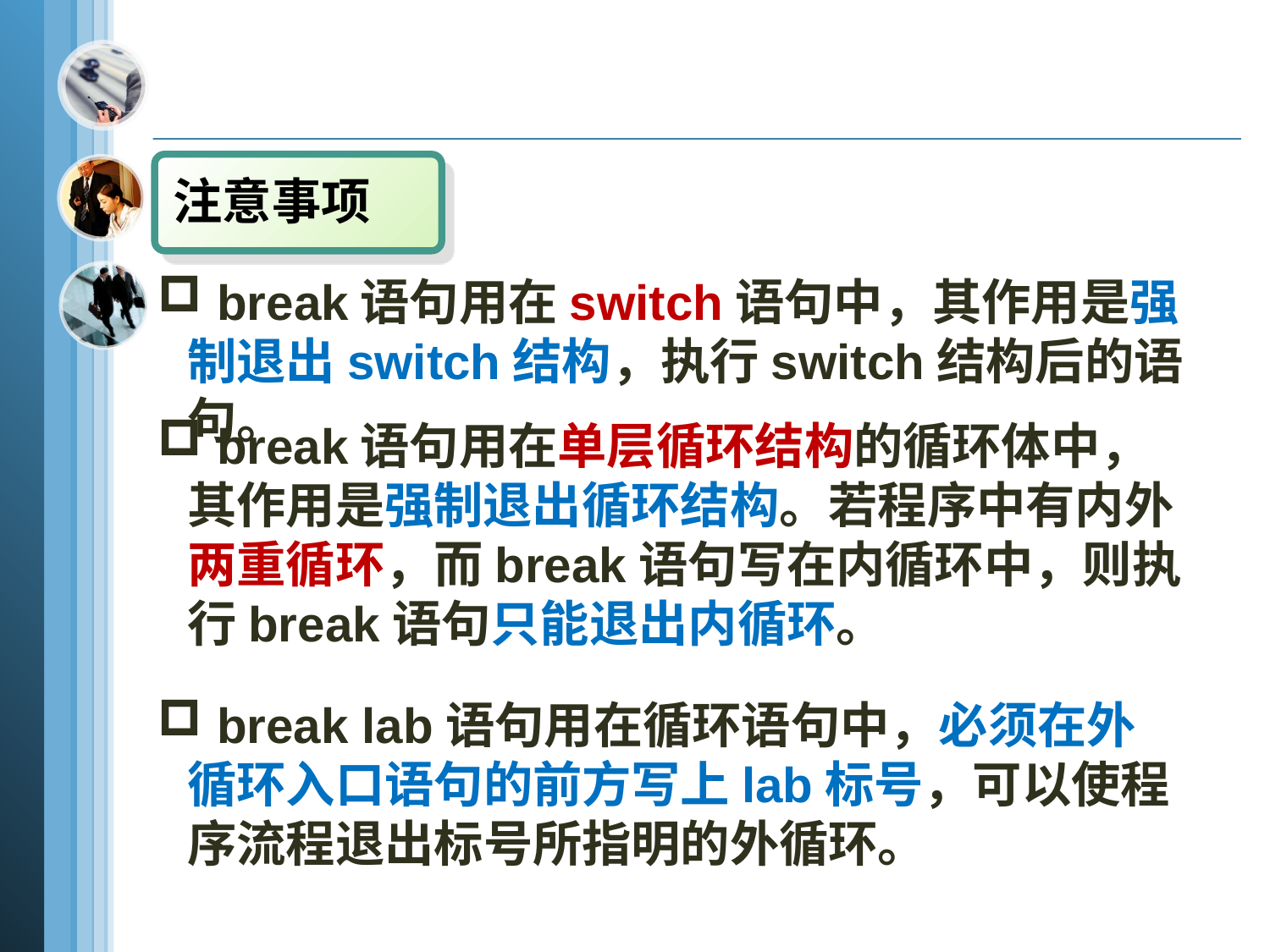

注意事项
 break语句用在switch语句中，其作用是强制退出switch结构，执行switch结构后的语句。
 break语句用在单层循环结构的循环体中，其作用是强制退出循环结构。若程序中有内外两重循环，而break语句写在内循环中，则执行break语句只能退出内循环。
 break lab语句用在循环语句中，必须在外循环入口语句的前方写上lab标号，可以使程序流程退出标号所指明的外循环。